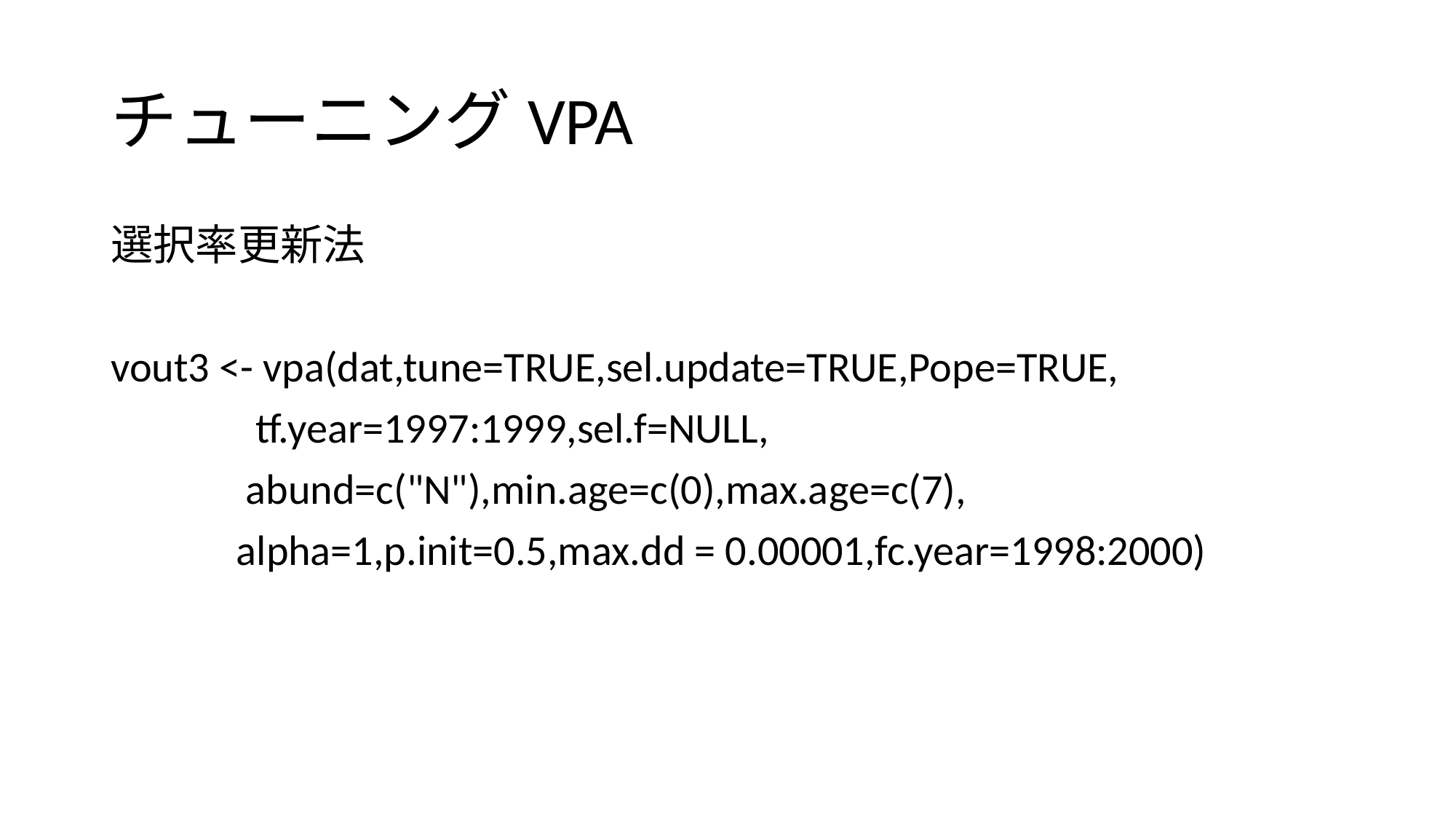

# チューニングVPA
選択率更新法

vout3 <- vpa(dat,tune=TRUE,sel.update=TRUE,Pope=TRUE,
               tf.year=1997:1999,sel.f=NULL,
              abund=c("N"),min.age=c(0),max.age=c(7),
             alpha=1,p.init=0.5,max.dd = 0.00001,fc.year=1998:2000)